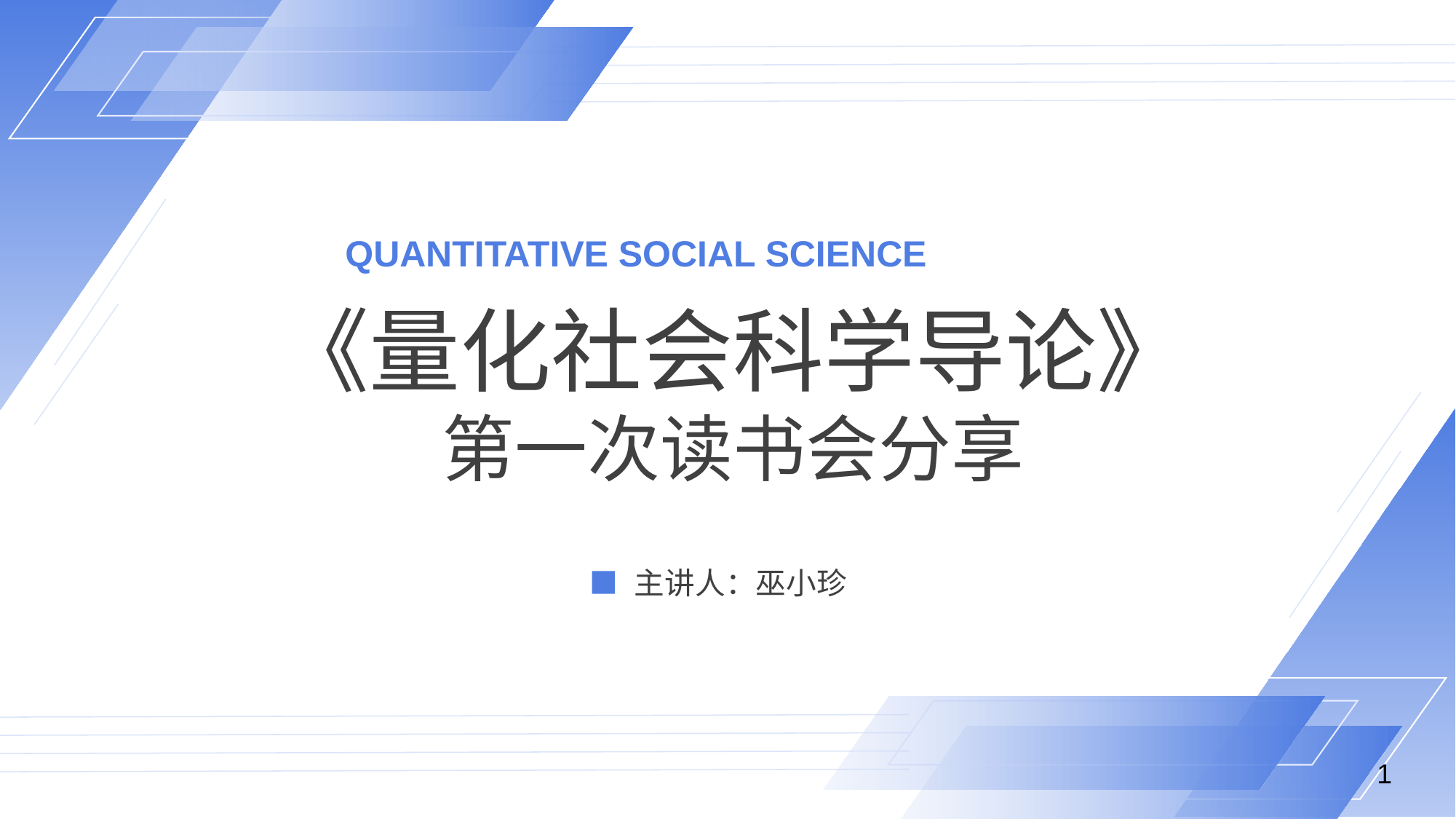

QUANTITATIVE SOCIAL SCIENCE
《量化社会科学导论》
第一次读书会分享
主讲人：巫小珍

1